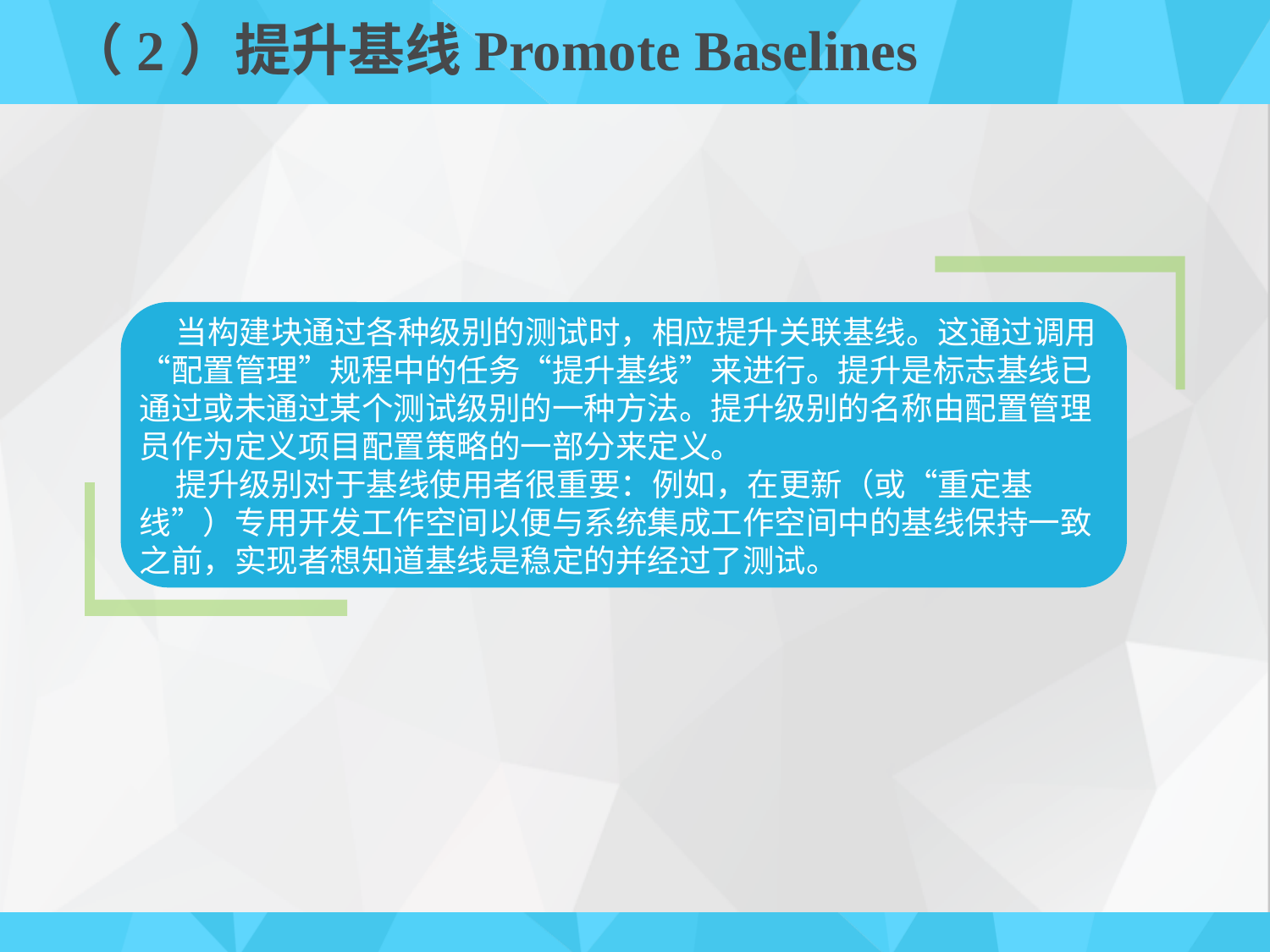

# （2）提升基线Promote Baselines

    当构建块通过各种级别的测试时，相应提升关联基线。这通过调用“配置管理”规程中的任务“提升基线”来进行。提升是标志基线已通过或未通过某个测试级别的一种方法。提升级别的名称由配置管理员作为定义项目配置策略的一部分来定义。
    提升级别对于基线使用者很重要：例如，在更新（或“重定基线”）专用开发工作空间以便与系统集成工作空间中的基线保持一致之前，实现者想知道基线是稳定的并经过了测试。